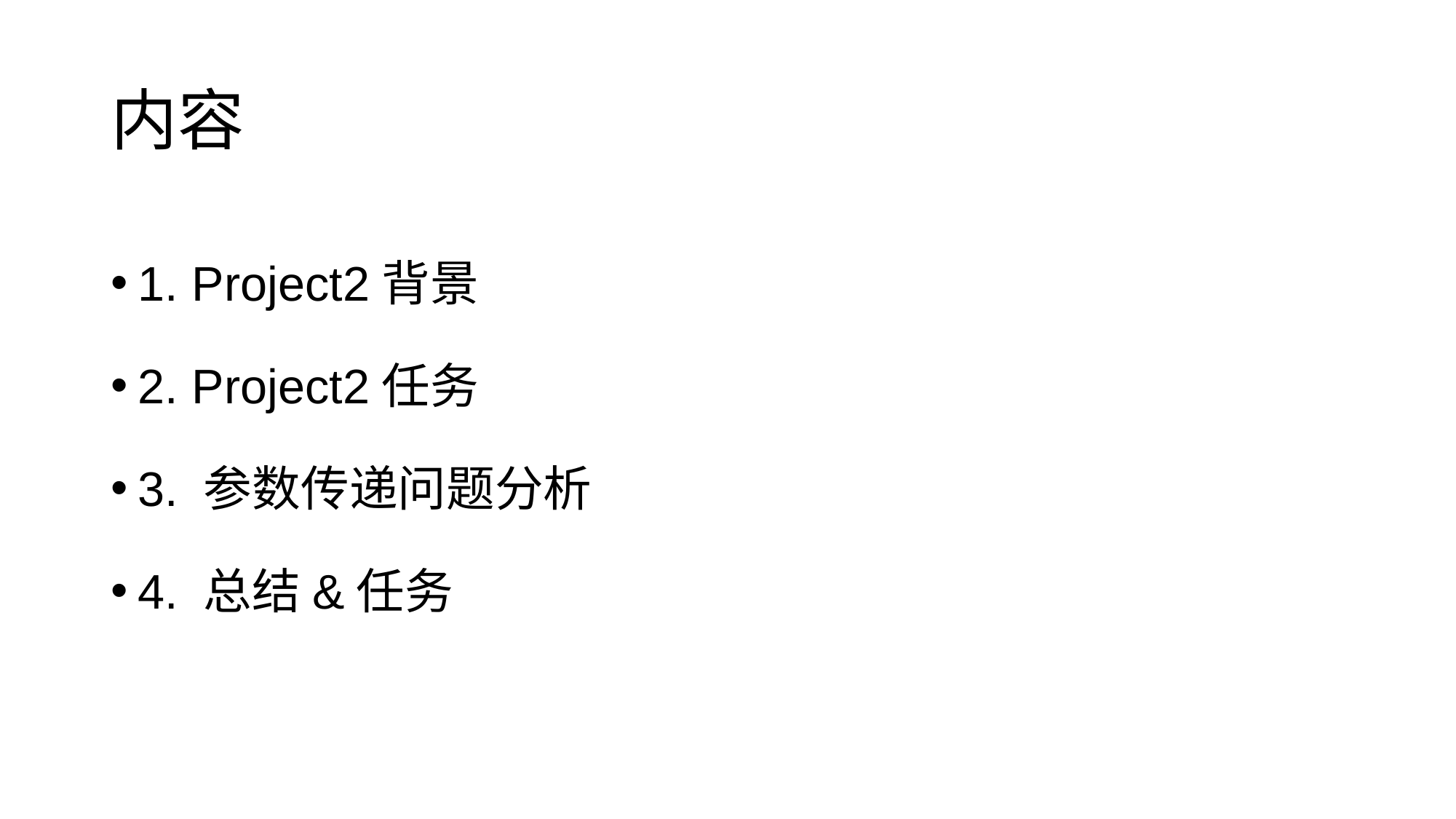

# 内容
1. Project2背景
2. Project2任务
3. 参数传递问题分析
4. 总结&任务